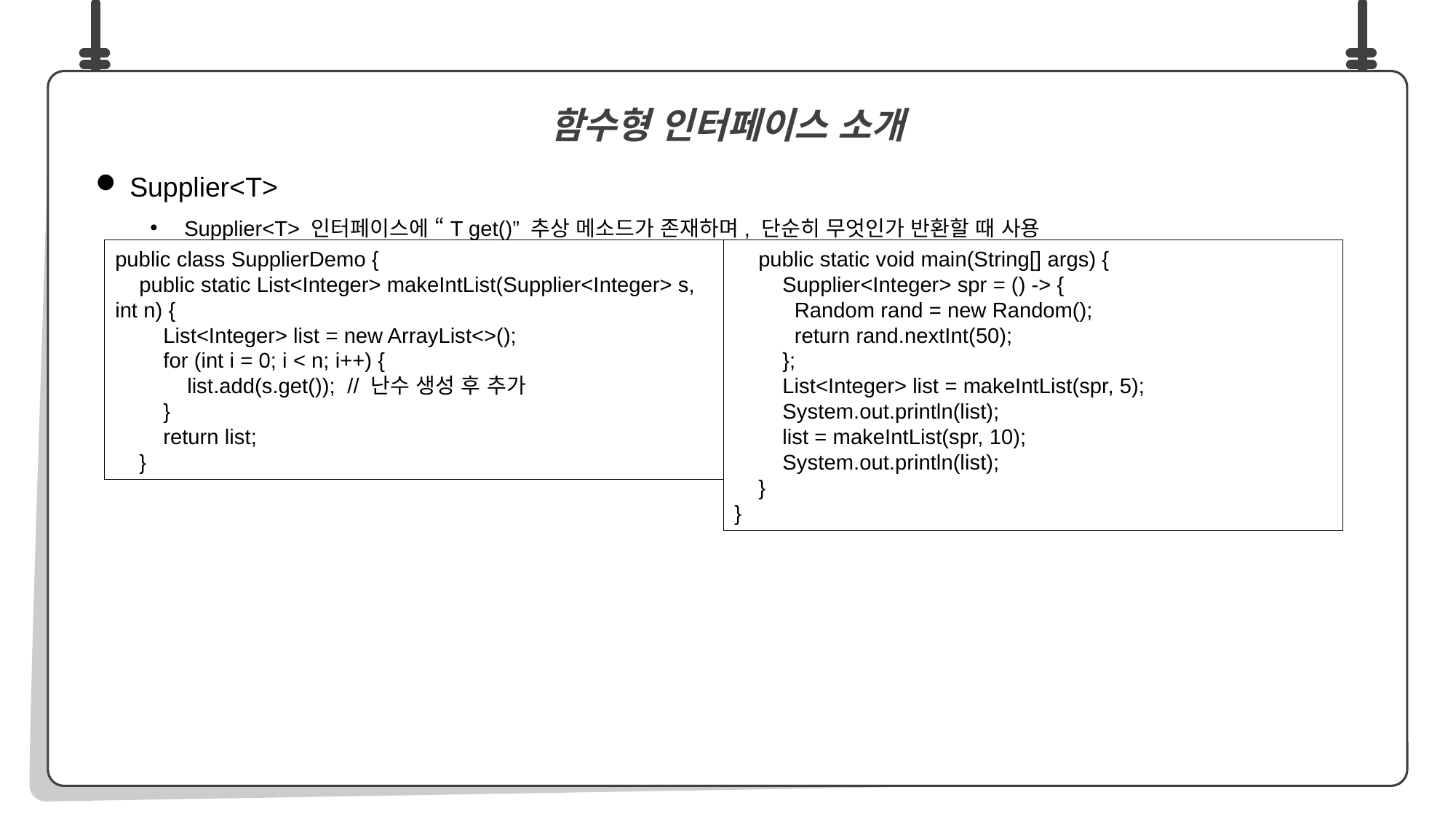

Supplier<T>
Supplier<T> 인터페이스에 “T get()” 추상 메소드가 존재하며, 단순히 무엇인가 반환할 때 사용

함수형 인터페이스 소개

    public static void main(String[] args) {
        Supplier<Integer> spr = () -> {
          Random rand = new Random();
          return rand.nextInt(50);
        };
        List<Integer> list = makeIntList(spr, 5);
        System.out.println(list);
        list = makeIntList(spr, 10);
        System.out.println(list);
    }
}
public class SupplierDemo {
    public static List<Integer> makeIntList(Supplier<Integer> s, int n) {
        List<Integer> list = new ArrayList<>();
        for (int i = 0; i < n; i++) {
            list.add(s.get());  // 난수 생성 후 추가
        }
        return list;
    }